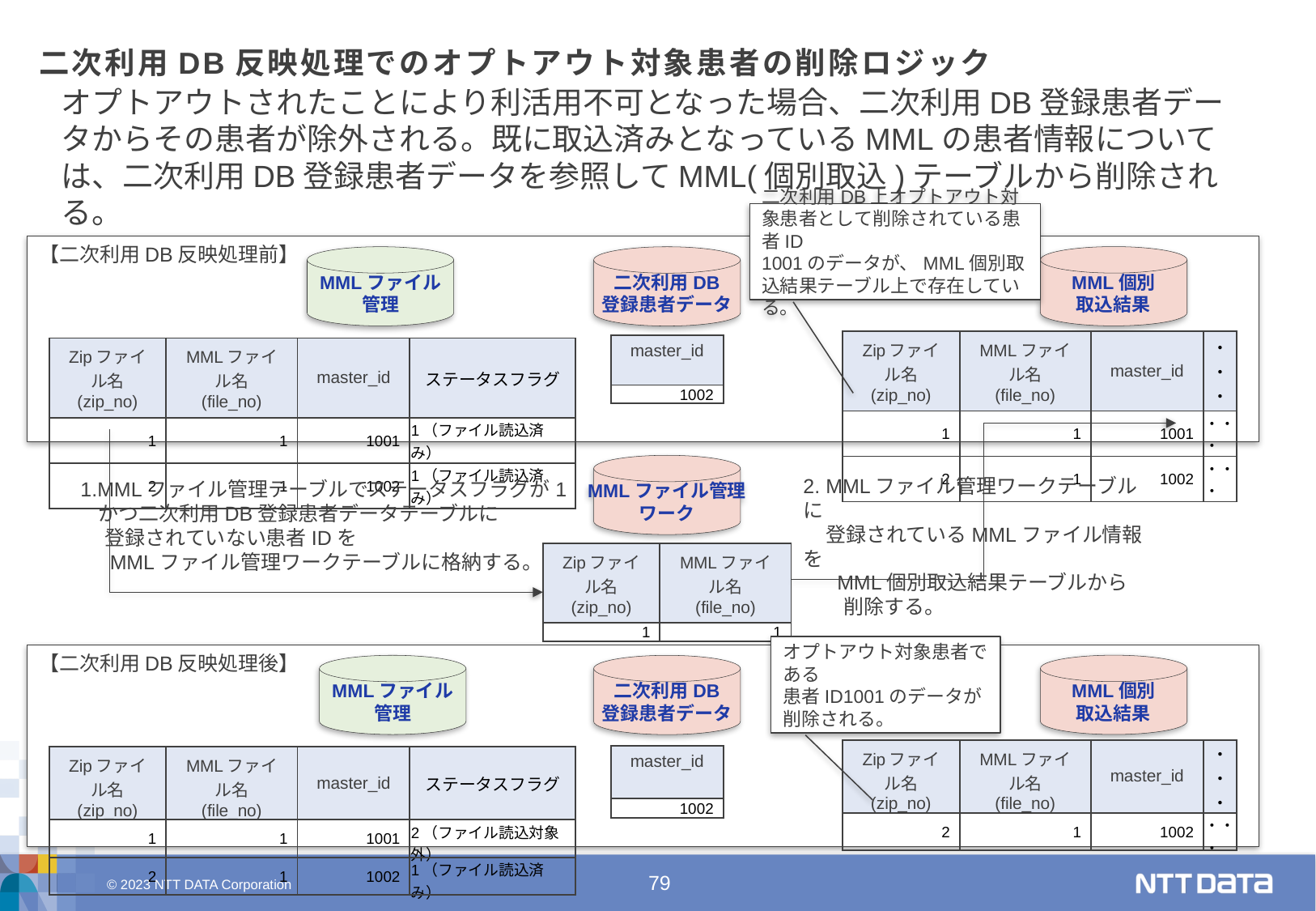

# 二次利用DB反映処理でのオプトアウト対象患者の削除ロジック
オプトアウトされたことにより利活用不可となった場合、二次利用DB登録患者データからその患者が除外される。既に取込済みとなっているMMLの患者情報については、二次利用DB登録患者データを参照してMML(個別取込)テーブルから削除される。

二次利用DB上オプトアウト対象患者として削除されている患者ID
1001のデータが、MML個別取込結果テーブル上で存在している。

【二次利用DB反映処理前】
MML個別
取込結果
MMLファイル
管理
二次利用DB
登録患者データ

| Zipファイル名 (zip\_no) | MMLファイル名 (file\_no) | master\_id | ・・・ |
| --- | --- | --- | --- |
| 1 | 1 | 1001 | ・・・ |
| 2 | 1 | 1002 | ・・・ |
| master\_id |
| --- |
| 1002 |
| Zipファイル名 (zip\_no) | MMLファイル名 (file\_no) | master\_id | ステータスフラグ |
| --- | --- | --- | --- |
| 1 | 1 | 1001 | 1（ファイル読込済み） |
| 2 | 1 | 1002 | 1（ファイル読込済み） |
MMLファイル管理
ワーク
2. MMLファイル管理ワークテーブルに
    登録されているMMLファイル情報を
　  MML個別取込結果テーブルから
　　削除する。
1.MMLファイル管理テーブルでステータスフラグが1
   かつ二次利用DB登録患者データテーブルに
　 登録されていない患者IDを
　 MMLファイル管理ワークテーブルに格納する。
| Zipファイル名 (zip\_no) | MMLファイル名 (file\_no) |
| --- | --- |
| 1 | 1 |
オプトアウト対象患者である
患者ID1001のデータが
削除される。

【二次利用DB反映処理後】
MML個別
取込結果
MMLファイル
管理
二次利用DB
登録患者データ

| Zipファイル名 (zip\_no) | MMLファイル名 (file\_no) | master\_id | ・・・ |
| --- | --- | --- | --- |
| 2 | 1 | 1002 | ・・・ |
| master\_id |
| --- |
| 1002 |
| Zipファイル名 (zip\_no) | MMLファイル名 (file\_no) | master\_id | ステータスフラグ |
| --- | --- | --- | --- |
| 1 | 1 | 1001 | 2（ファイル読込対象外） |
| 2 | 1 | 1002 | 1（ファイル読込済み） |